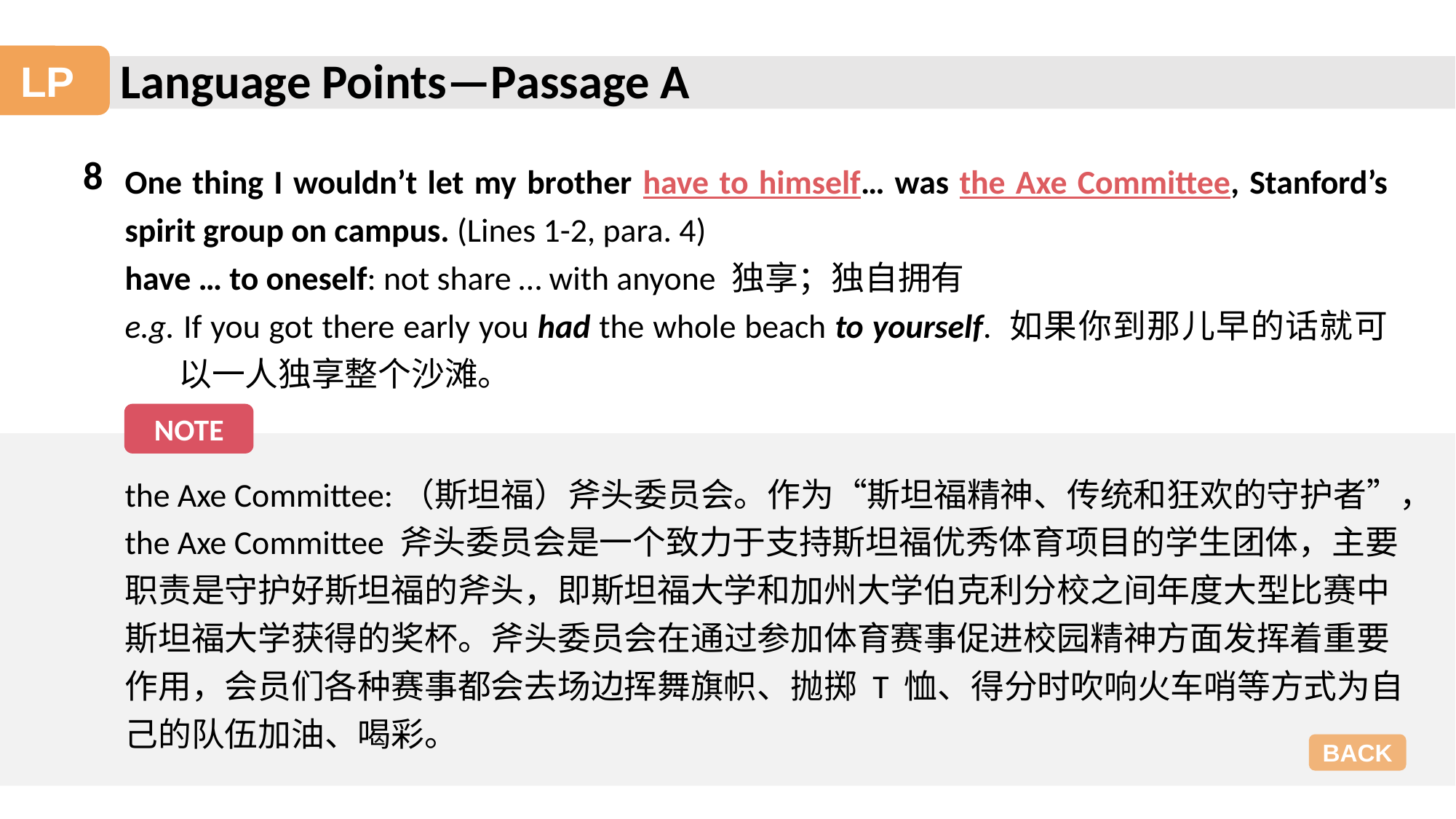

Language Points—Passage A
LP

8
One thing I wouldn’t let my brother have to himself… was the Axe Committee, Stanford’s spirit group on campus. (Lines 1-2, para. 4)
have … to oneself: not share … with anyone 独享；独自拥有
e.g. If you got there early you had the whole beach to yourself. 如果你到那儿早的话就可以一人独享整个沙滩。
NOTE

the Axe Committee:（斯坦福）斧头委员会。作为“斯坦福精神、传统和狂欢的守护者”，the Axe Committee 斧头委员会是一个致力于支持斯坦福优秀体育项目的学生团体，主要职责是守护好斯坦福的斧头，即斯坦福大学和加州大学伯克利分校之间年度大型比赛中斯坦福大学获得的奖杯。斧头委员会在通过参加体育赛事促进校园精神方面发挥着重要作用，会员们各种赛事都会去场边挥舞旗帜、抛掷 T 恤、得分时吹响火车哨等方式为自己的队伍加油、喝彩。
BACK